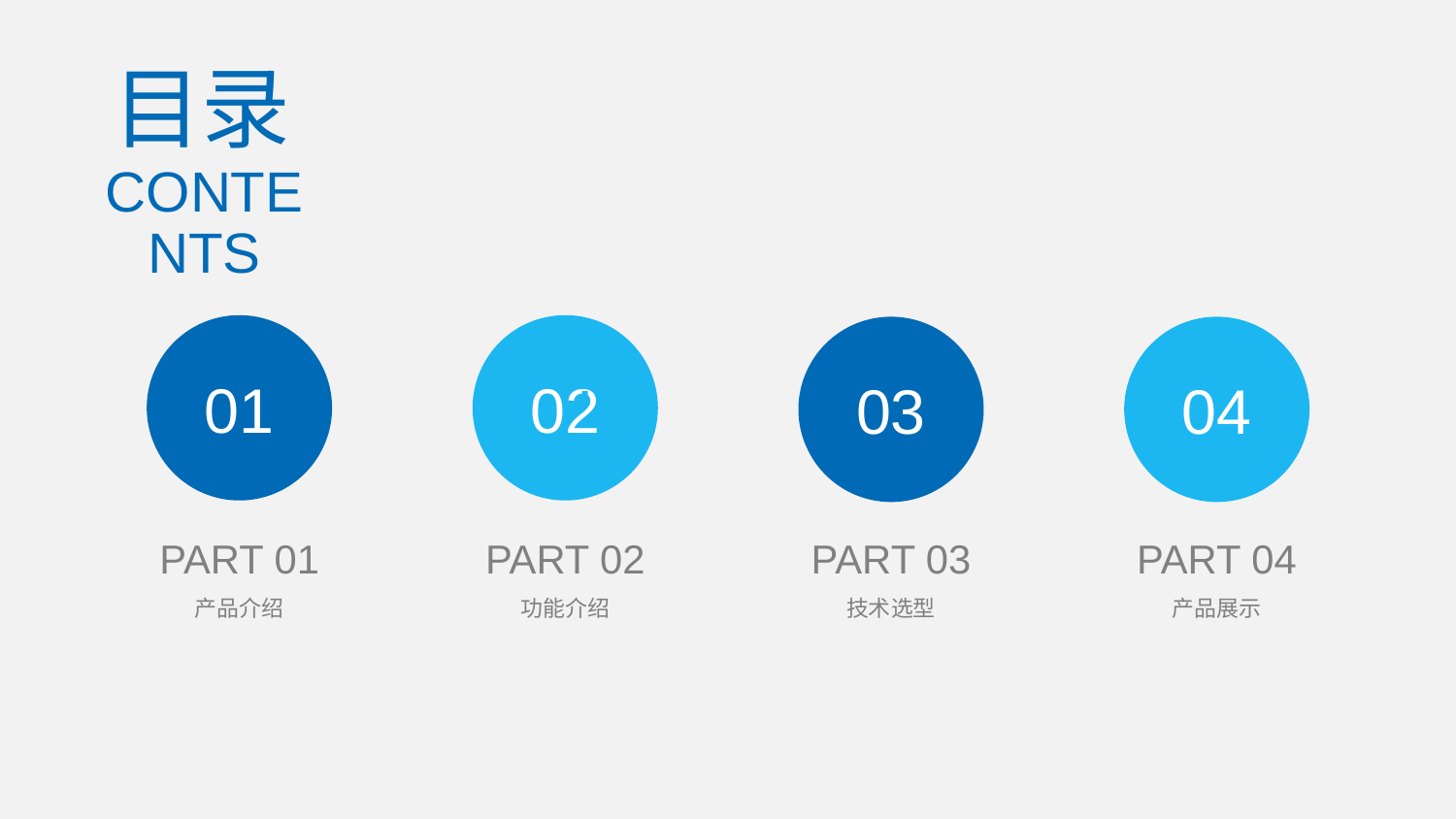

目录
CONTENTS
01
02

03
04
PART 01
PART 02
PART 03
PART 04
产品介绍
功能介绍
技术选型
产品展示